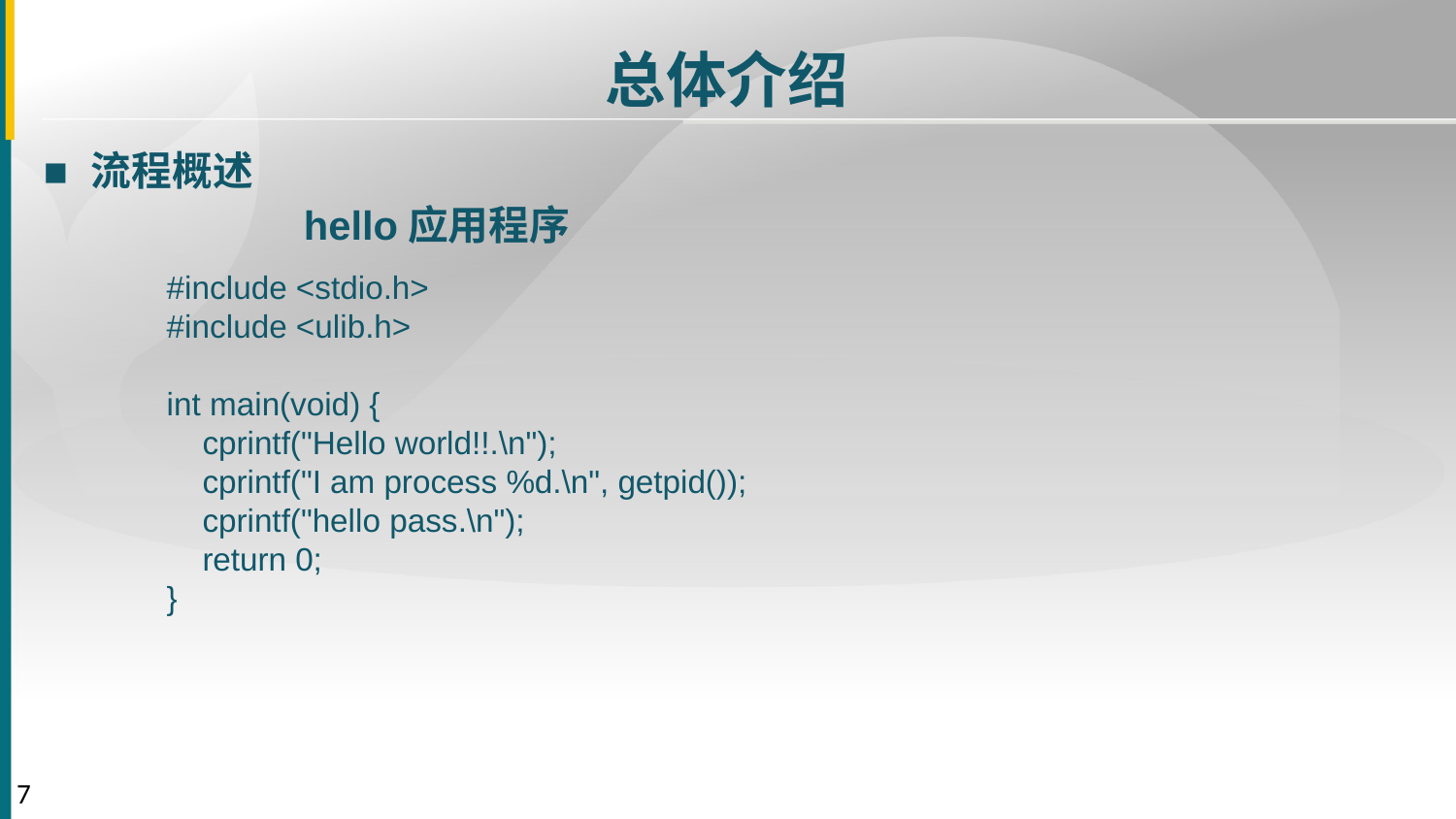

总体介绍
■
流程概述
hello应用程序
#include <stdio.h>
#include <ulib.h>

int main(void) {
    cprintf("Hello world!!.\n");
    cprintf("I am process %d.\n", getpid());
    cprintf("hello pass.\n");
    return 0;
}
7